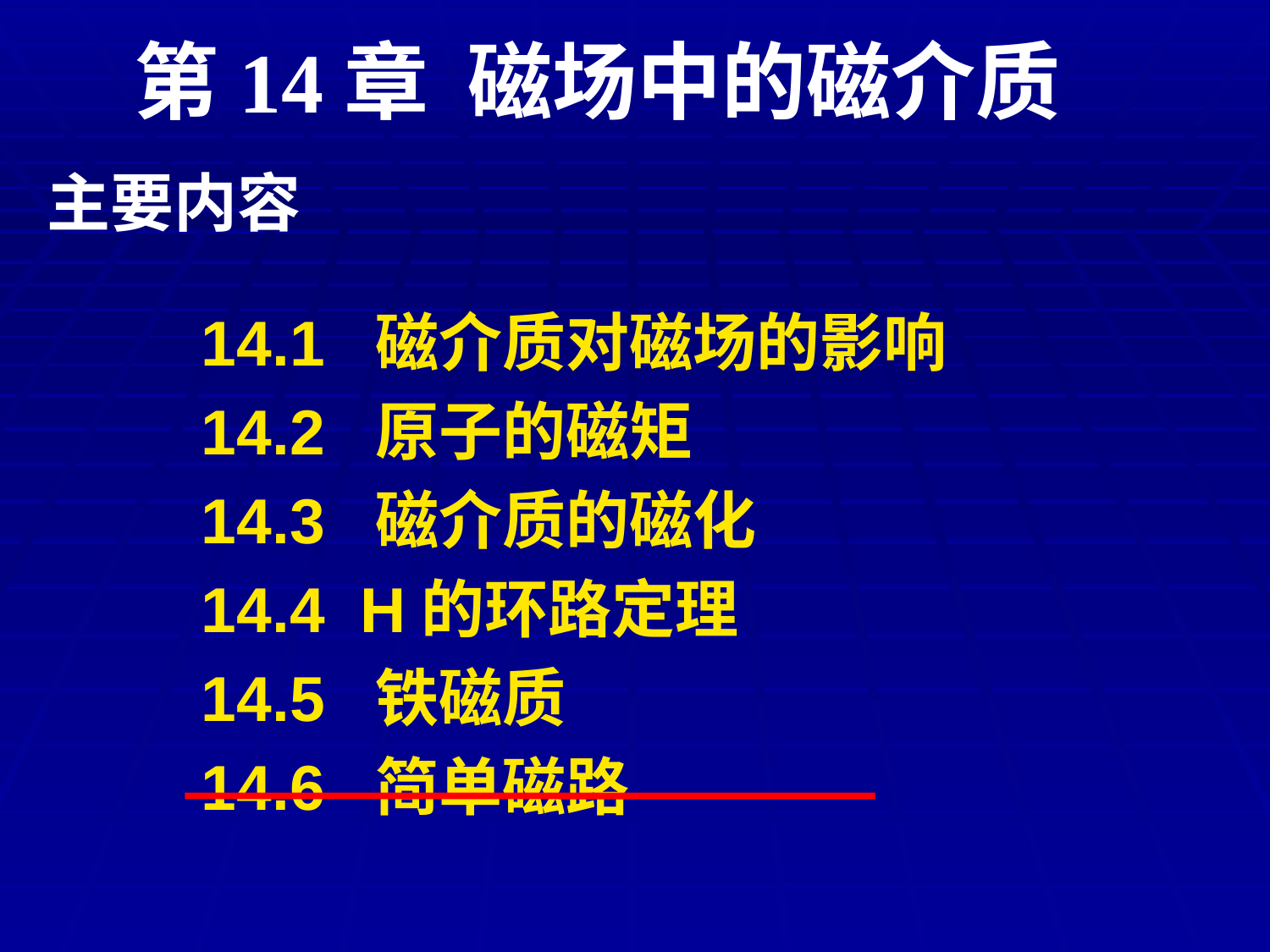

第14章  磁场中的磁介质
主要内容
14.1  磁介质对磁场的影响
14.2  原子的磁矩
14.3  磁介质的磁化
14.4  H的环路定理
14.5  铁磁质
14.6  简单磁路